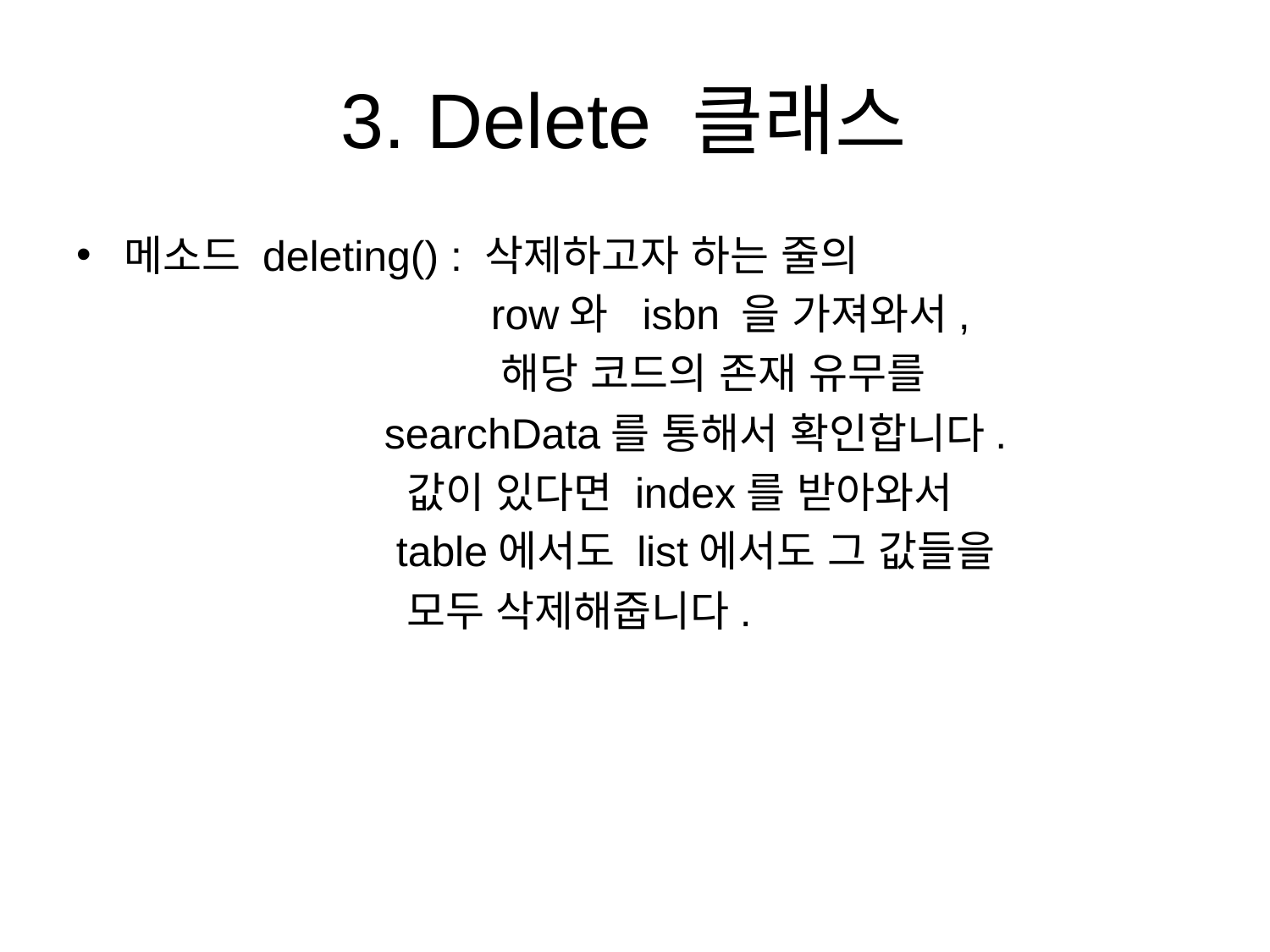

# 3. Delete 클래스
메소드 deleting() : 삭제하고자 하는 줄의
                                   row와  isbn 을 가져와서,
                                   해당 코드의 존재 유무를
                          searchData를 통해서 확인합니다.
                           값이 있다면 index를 받아와서
                           table에서도 list에서도 그 값들을
                           모두 삭제해줍니다.